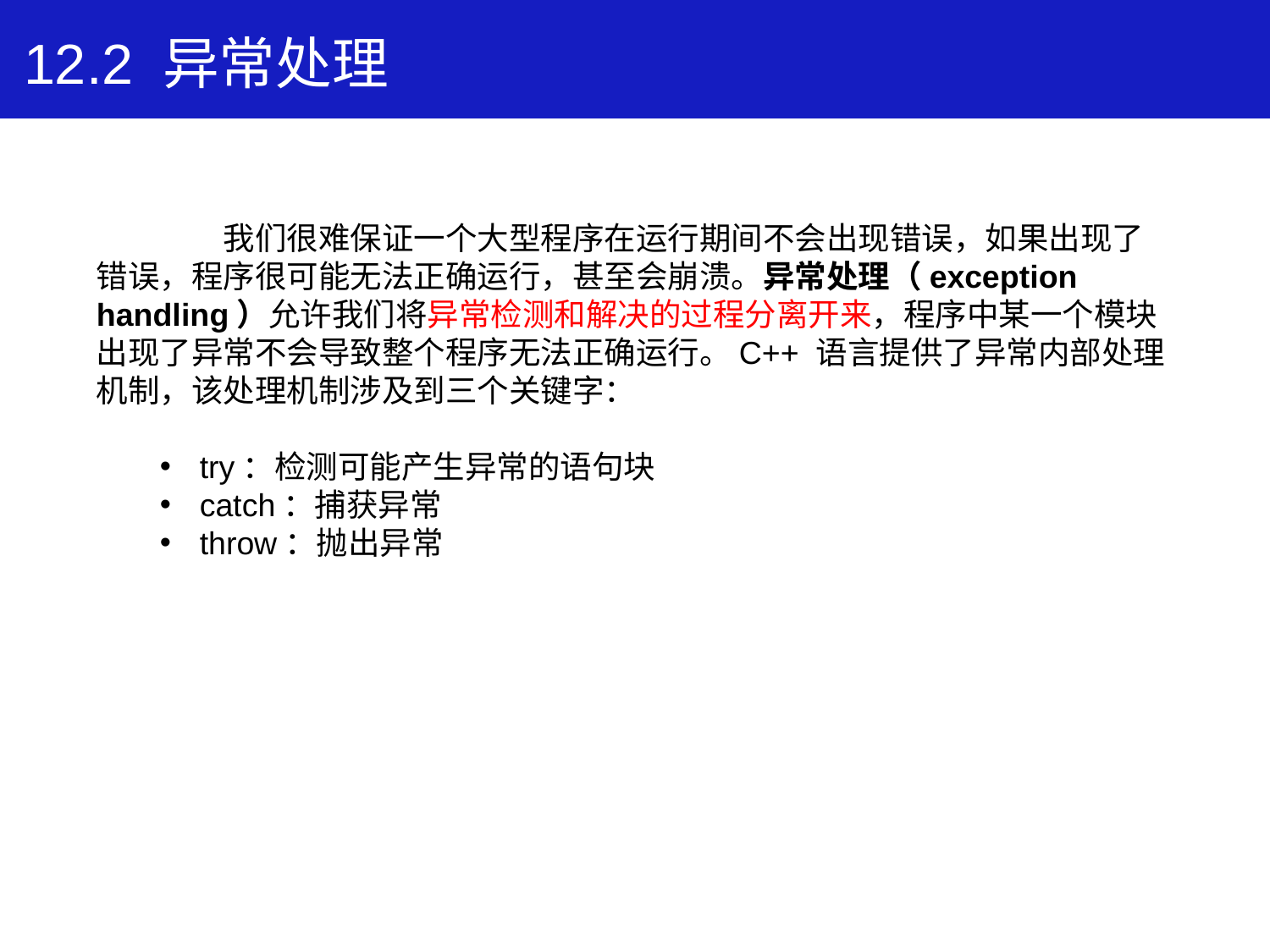

12.2 异常处理
	我们很难保证一个大型程序在运行期间不会出现错误，如果出现了错误，程序很可能无法正确运行，甚至会崩溃。异常处理（exception handling）允许我们将异常检测和解决的过程分离开来，程序中某一个模块出现了异常不会导致整个程序无法正确运行。C++ 语言提供了异常内部处理机制，该处理机制涉及到三个关键字：

try：检测可能产生异常的语句块
catch：捕获异常
throw：抛出异常
16